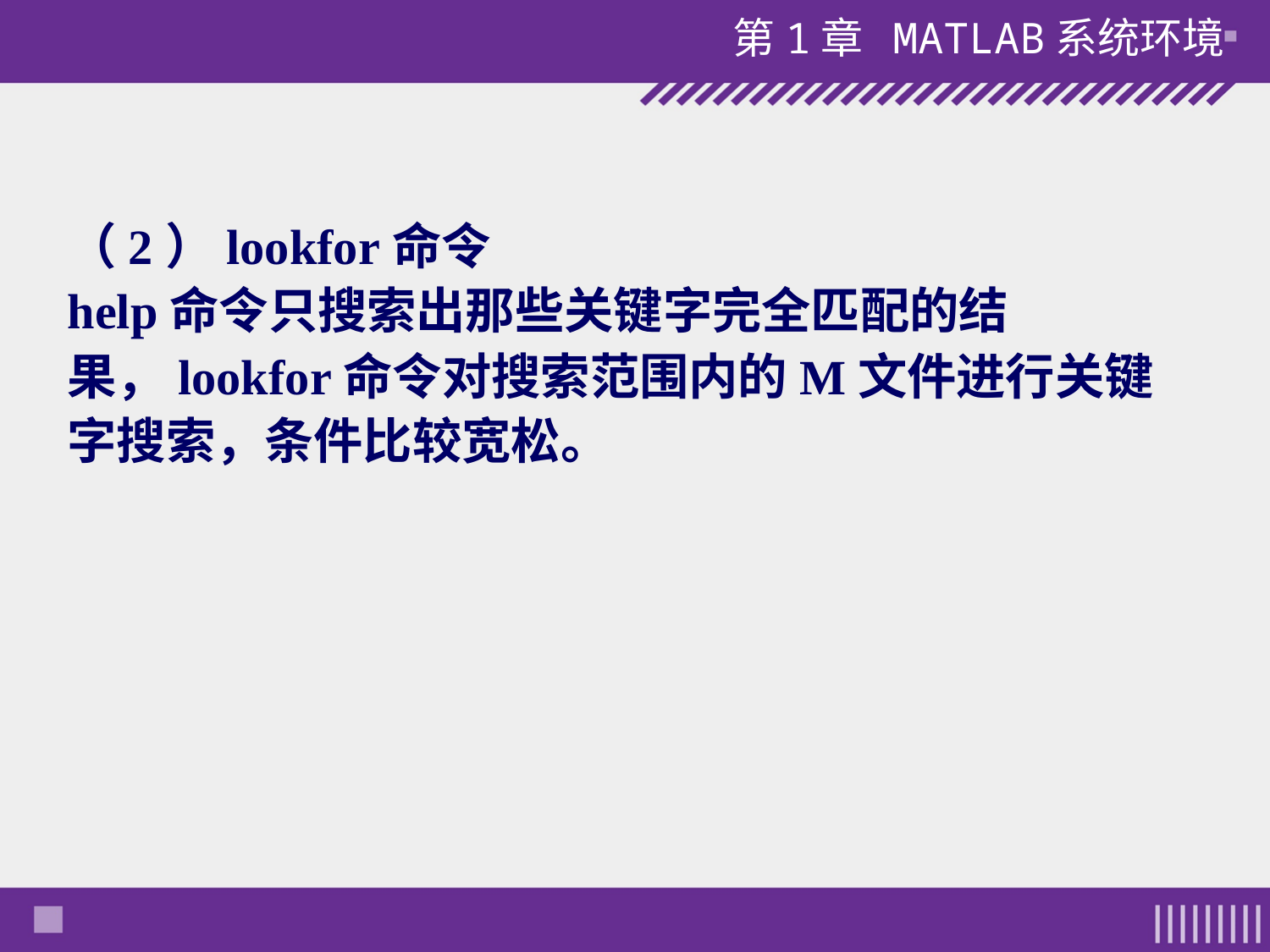

（2）lookfor命令
help命令只搜索出那些关键字完全匹配的结果，lookfor命令对搜索范围内的M文件进行关键字搜索，条件比较宽松。